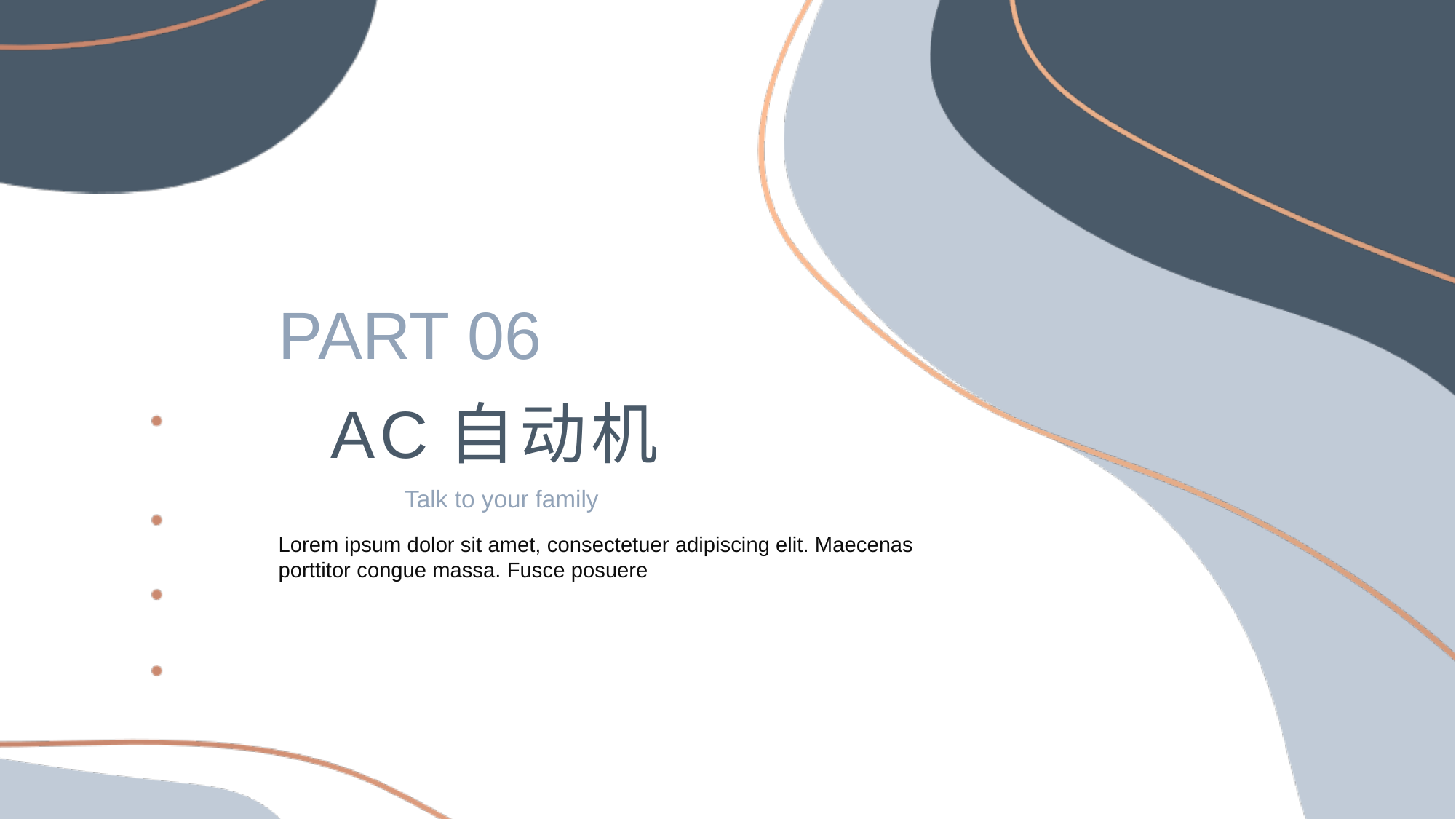

PART 06
AC自动机
Talk to your family
Lorem ipsum dolor sit amet, consectetuer adipiscing elit. Maecenas porttitor congue massa. Fusce posuere